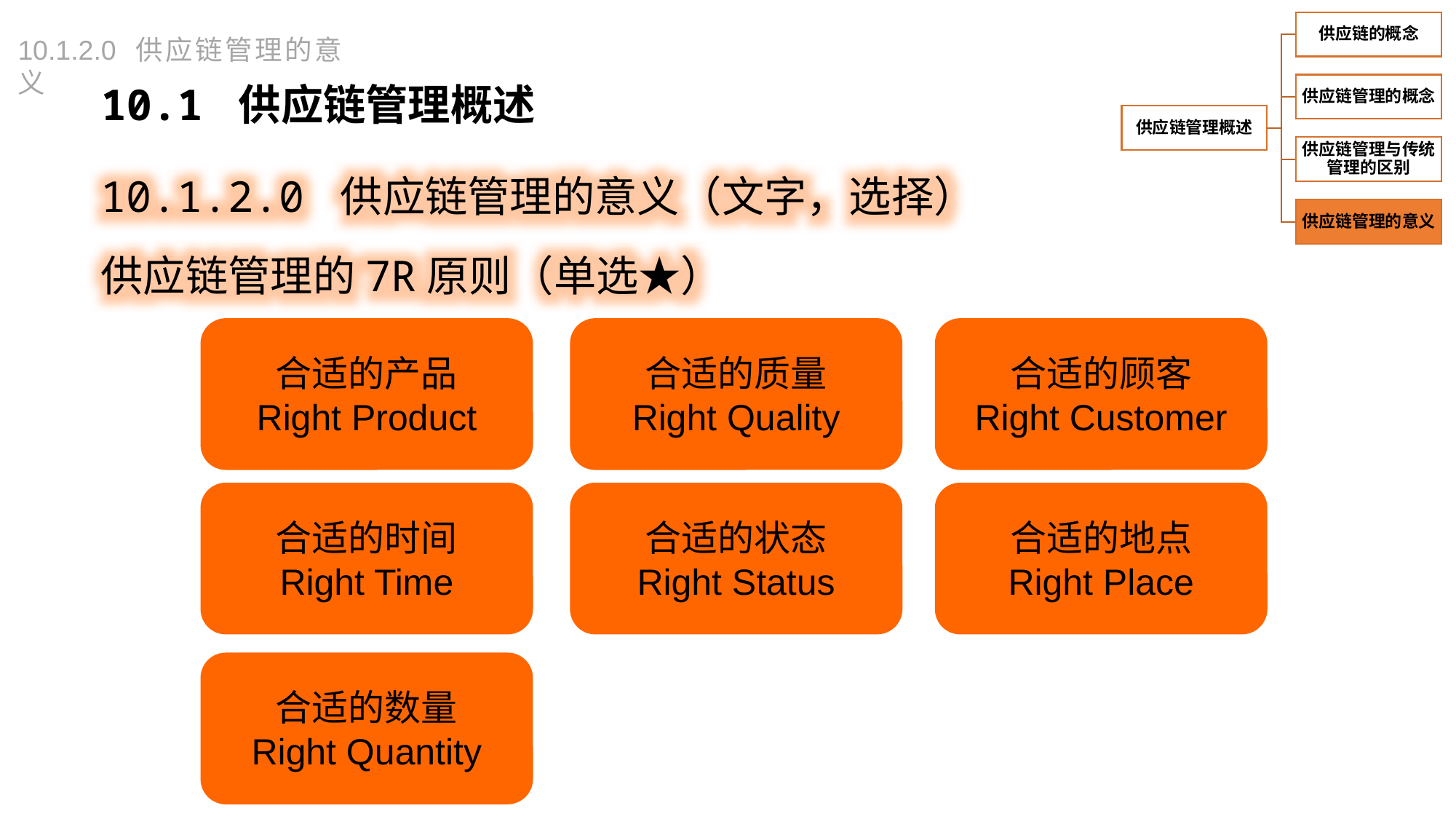

供应链管理概述
供应链的概念
供应链管理的概念
供应链管理与传统管理的区别
供应链管理的意义
10.1.2.0 供应链管理的意义
10.1 供应链管理概述
10.1.2.0 供应链管理的意义（文字，选择）
供应链管理的7R原则（单选★）
合适的产品
Right Product
合适的质量
Right Quality
合适的顾客
Right Customer
合适的时间
Right Time
合适的状态
Right Status
合适的地点
Right Place
合适的数量
Right Quantity